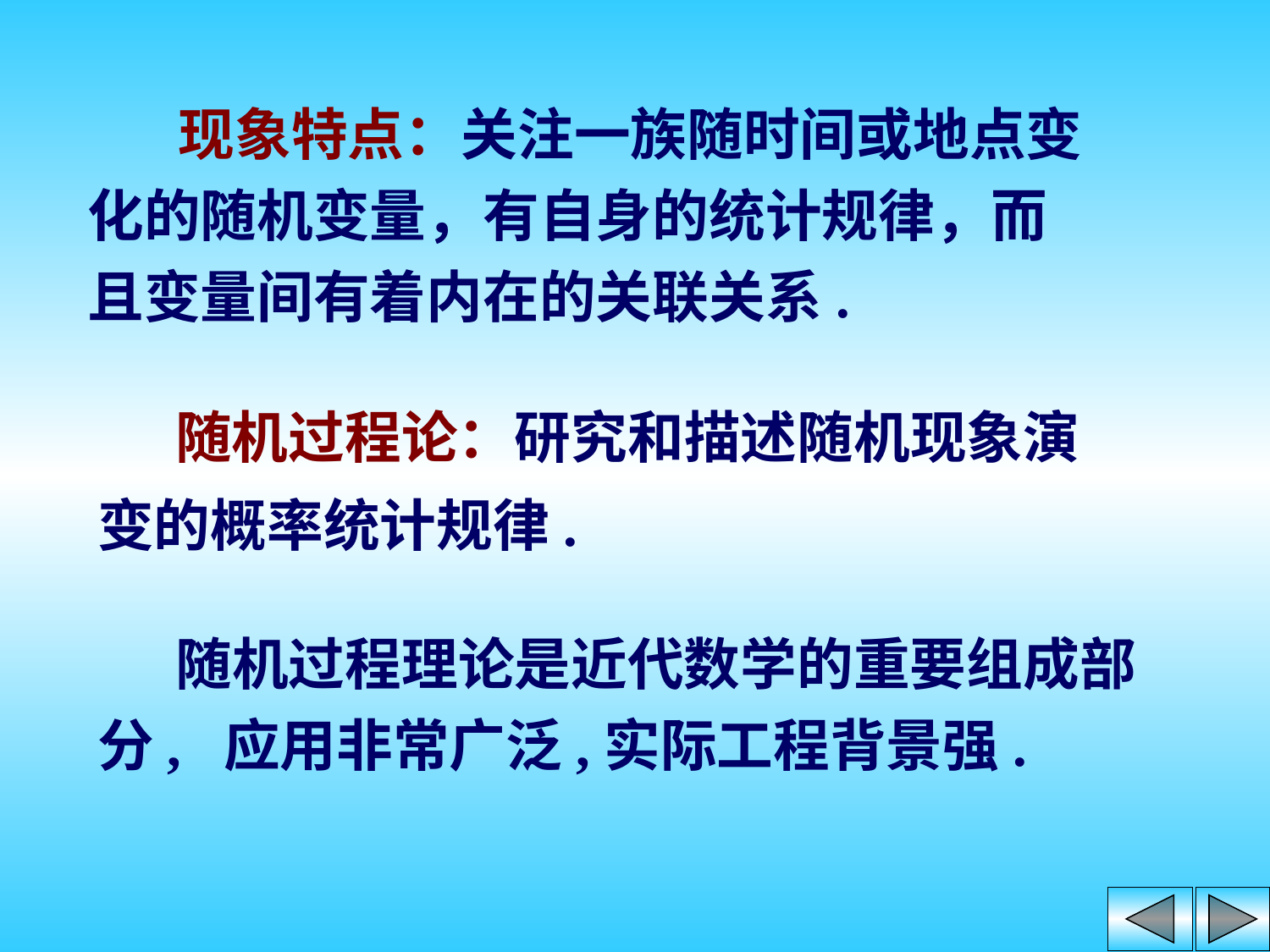

现象特点：关注一族随时间或地点变化的随机变量，有自身的统计规律，而且变量间有着内在的关联关系.
     随机过程论：研究和描述随机现象演变的概率统计规律.
     随机过程理论是近代数学的重要组成部分,  应用非常广泛,实际工程背景强.